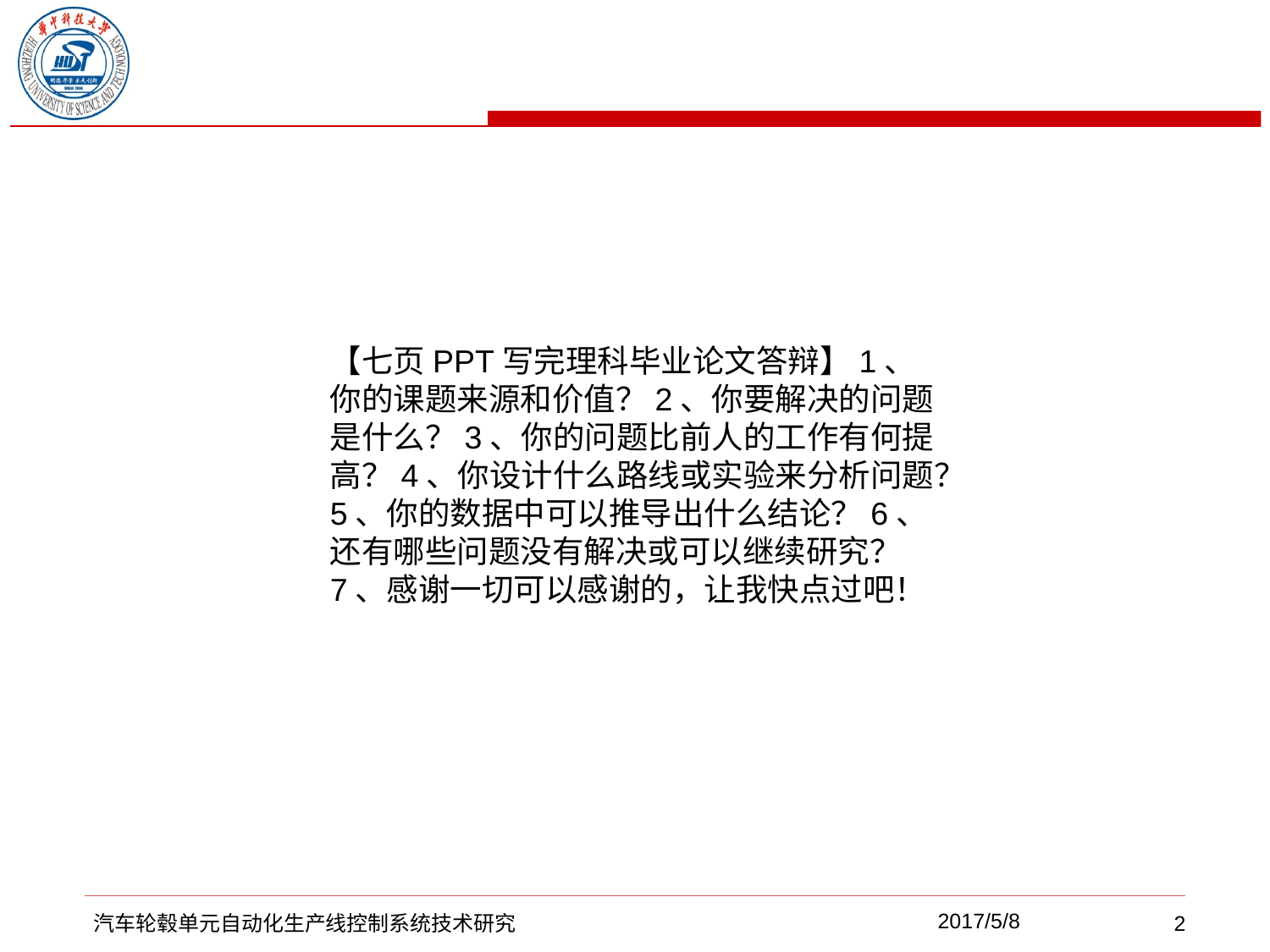

【七页PPT写完理科毕业论文答辩】1、你的课题来源和价值？2、你要解决的问题是什么？3、你的问题比前人的工作有何提高？4、你设计什么路线或实验来分析问题？5、你的数据中可以推导出什么结论？6、还有哪些问题没有解决或可以继续研究？7、感谢一切可以感谢的，让我快点过吧！
2017/5/8
汽车轮毂单元自动化生产线控制系统技术研究
2